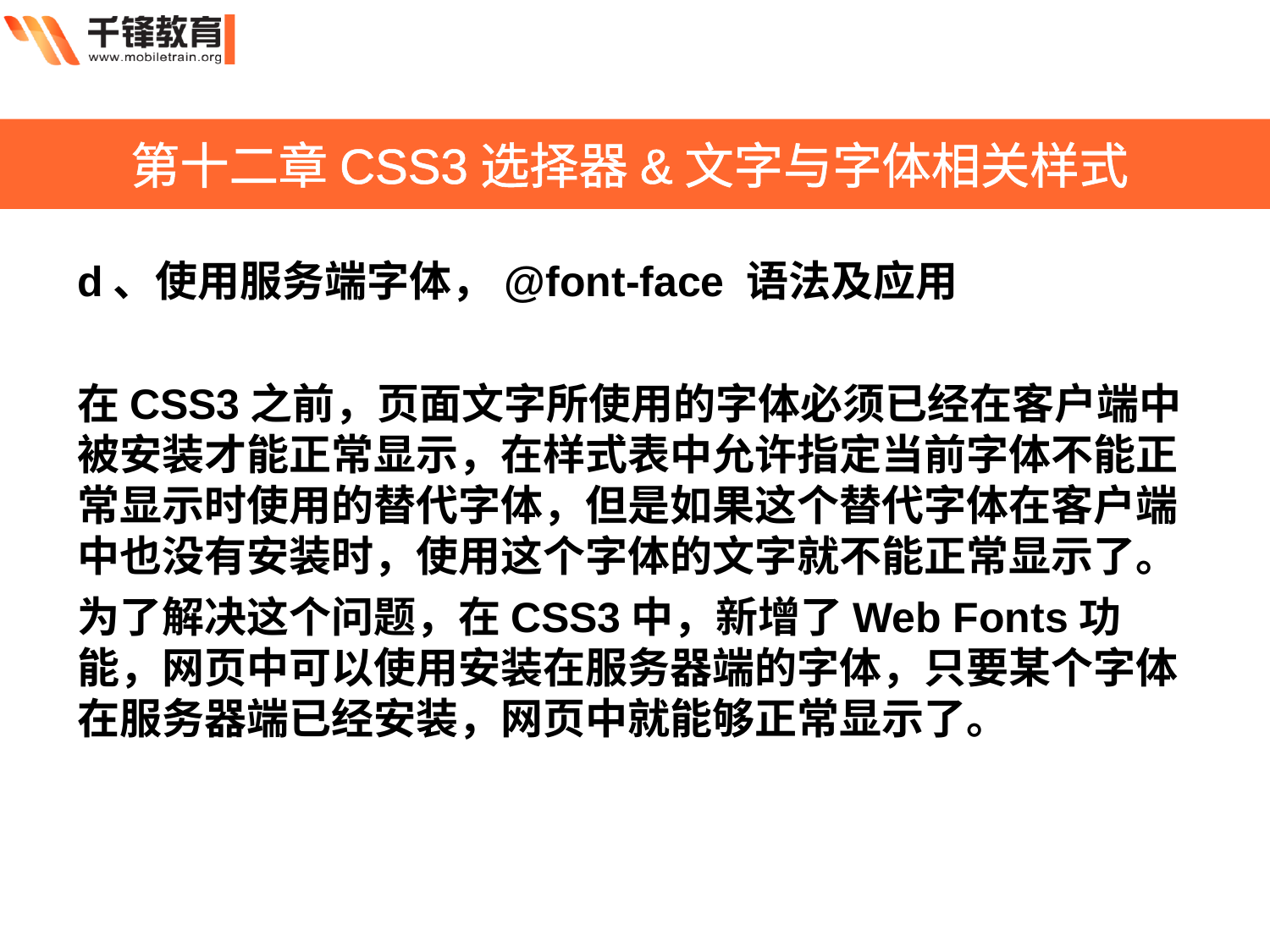

第十二章CSS3选择器&文字与字体相关样式
d、使用服务端字体，@font-face 语法及应用

在CSS3之前，页面文字所使用的字体必须已经在客户端中被安装才能正常显示，在样式表中允许指定当前字体不能正常显示时使用的替代字体，但是如果这个替代字体在客户端中也没有安装时，使用这个字体的文字就不能正常显示了。
为了解决这个问题，在CSS3中，新增了Web Fonts功能，网页中可以使用安装在服务器端的字体，只要某个字体在服务器端已经安装，网页中就能够正常显示了。